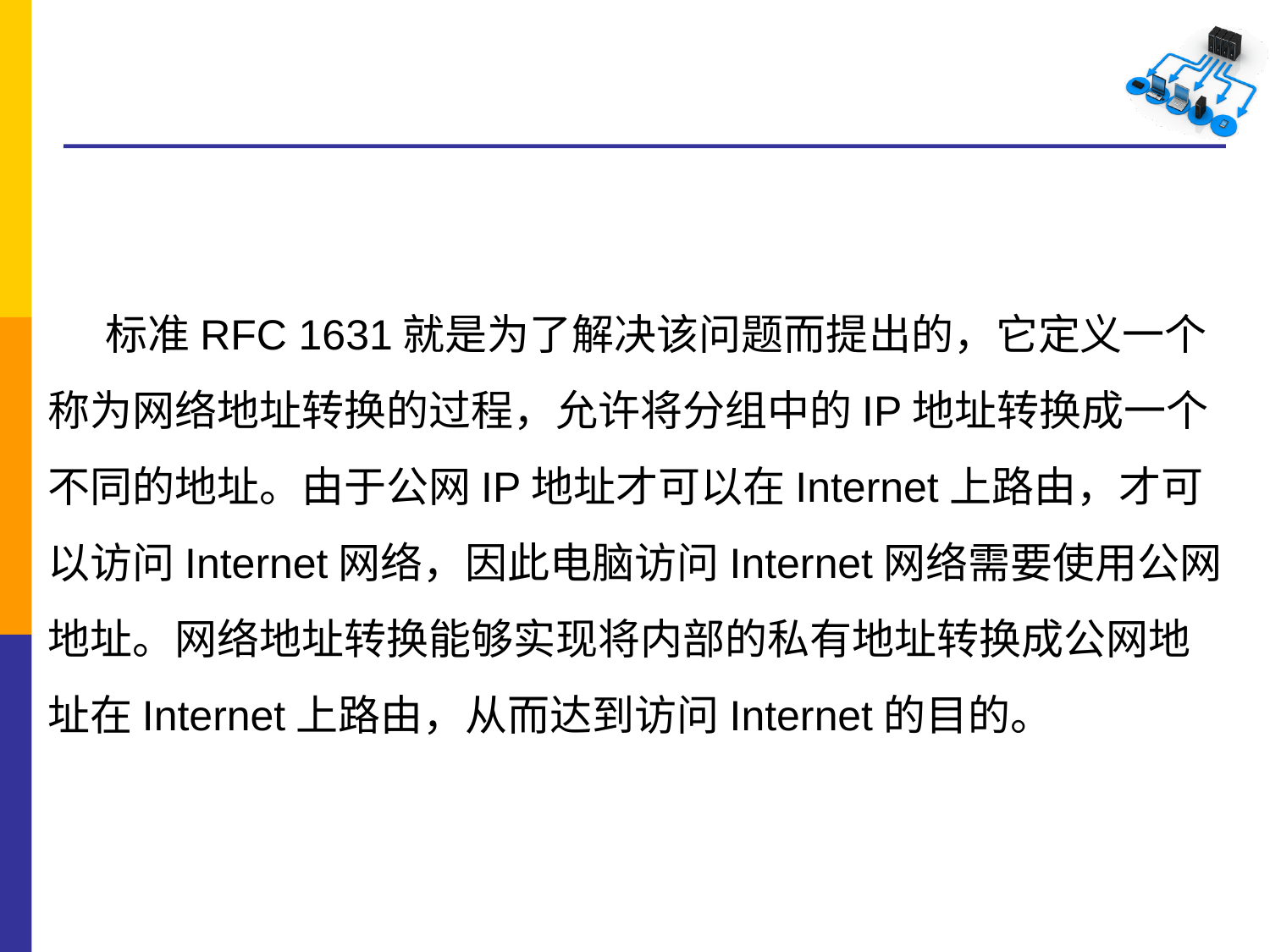

标准RFC 1631就是为了解决该问题而提出的，它定义一个称为网络地址转换的过程，允许将分组中的IP地址转换成一个不同的地址。由于公网IP地址才可以在Internet上路由，才可以访问Internet网络，因此电脑访问Internet网络需要使用公网地址。网络地址转换能够实现将内部的私有地址转换成公网地址在Internet上路由，从而达到访问Internet的目的。